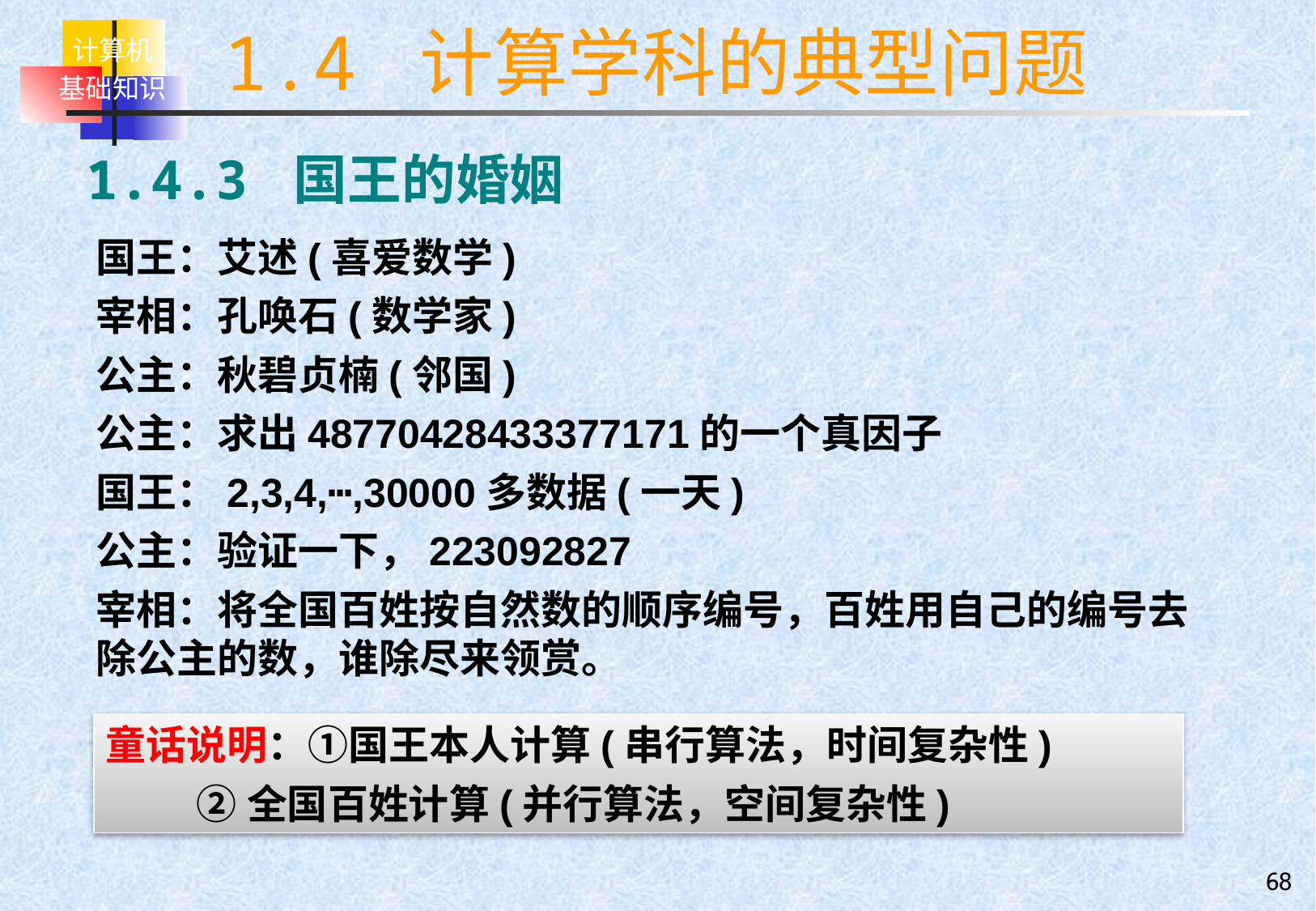

# 1.4 计算学科的典型问题
1.4.3 国王的婚姻
国王：艾述(喜爱数学)
宰相：孔唤石(数学家)
公主：秋碧贞楠(邻国)
公主：求出48770428433377171的一个真因子
国王：2,3,4,┅,30000多数据(一天)
公主：验证一下，223092827
宰相：将全国百姓按自然数的顺序编号，百姓用自己的编号去除公主的数，谁除尽来领赏。
童话说明：①国王本人计算(串行算法，时间复杂性)
          ②全国百姓计算(并行算法，空间复杂性)
68